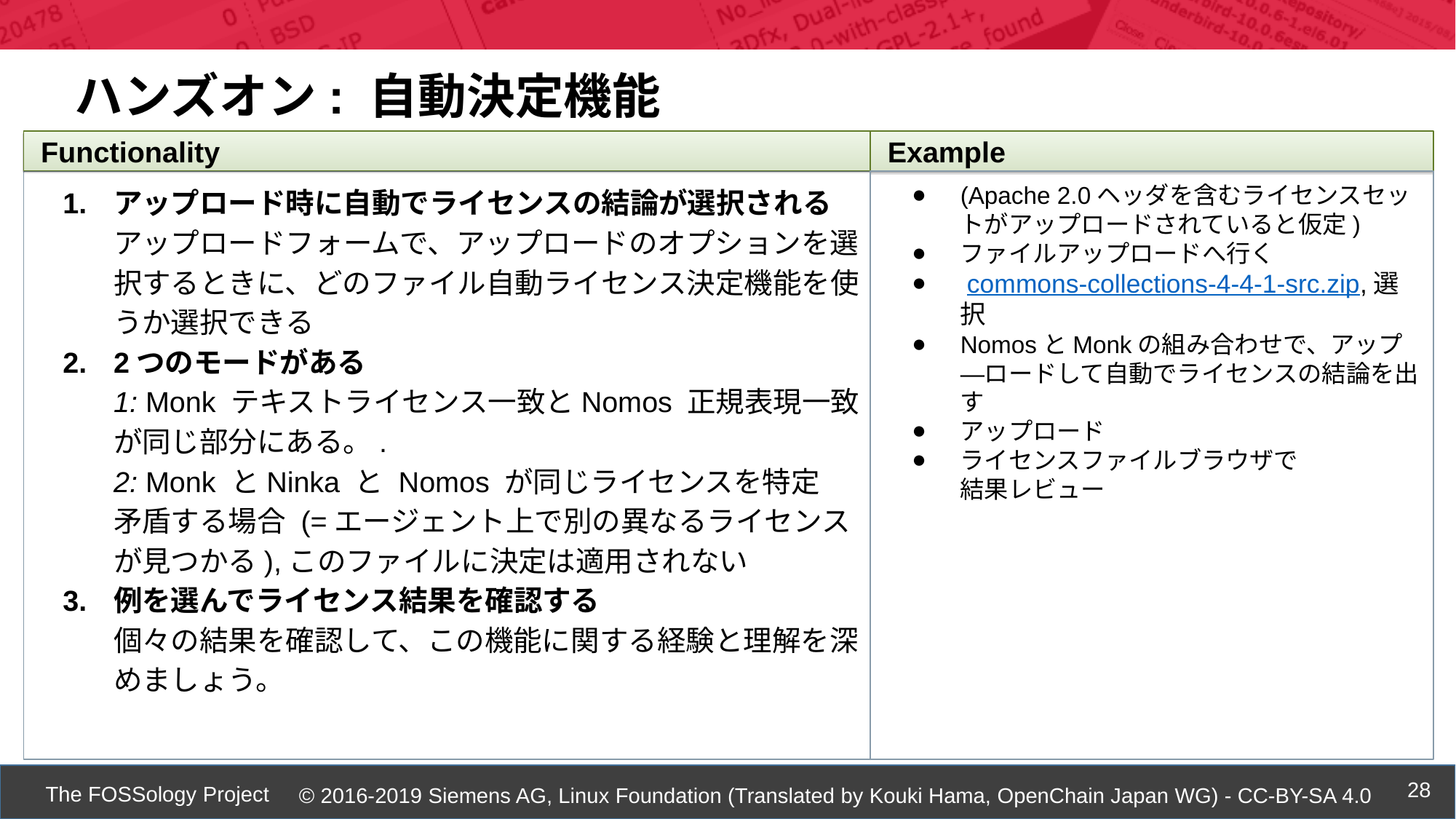

ハンズオン: 自動決定機能
Functionality
Example
(Apache 2.0ヘッダを含むライセンスセットがアップロードされていると仮定)
ファイルアップロードへ行く
 commons-collections-4-4-1-src.zip,選択
NomosとMonkの組み合わせで、アップ―ロードして自動でライセンスの結論を出す
アップロード
ライセンスファイルブラウザで
結果レビュー

アップロード時に自動でライセンスの結論が選択される
アップロードフォームで、アップロードのオプションを選択するときに、どのファイル自動ライセンス決定機能を使うか選択できる
2つのモードがある
1: Monk テキストライセンス一致とNomos 正規表現一致が同じ部分にある。.
2: Monk とNinka と Nomos が同じライセンスを特定
矛盾する場合 (=エージェント上で別の異なるライセンスが見つかる),このファイルに決定は適用されない
例を選んでライセンス結果を確認する
個々の結果を確認して、この機能に関する経験と理解を深めましょう。